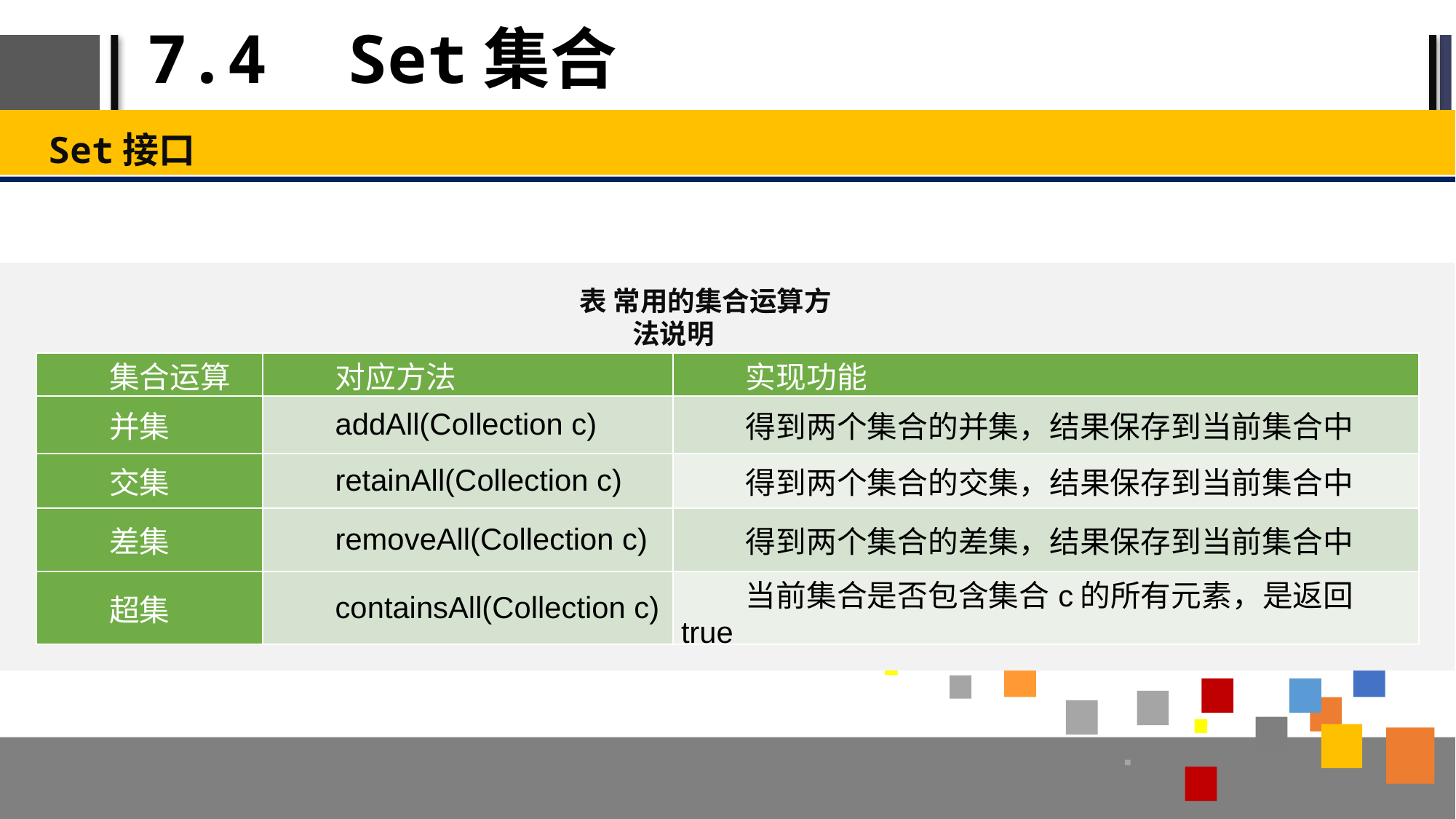

# 7.4  Set集合

Set接口

表 常用的集合运算方法说明
| 集合运算 | 对应方法 | 实现功能 |
| --- | --- | --- |
| 并集 | addAll(Collection c) | 得到两个集合的并集，结果保存到当前集合中 |
| 交集 | retainAll(Collection c) | 得到两个集合的交集，结果保存到当前集合中 |
| 差集 | removeAll(Collection c) | 得到两个集合的差集，结果保存到当前集合中 |
| 超集 | containsAll(Collection c) | 当前集合是否包含集合c的所有元素，是返回true |